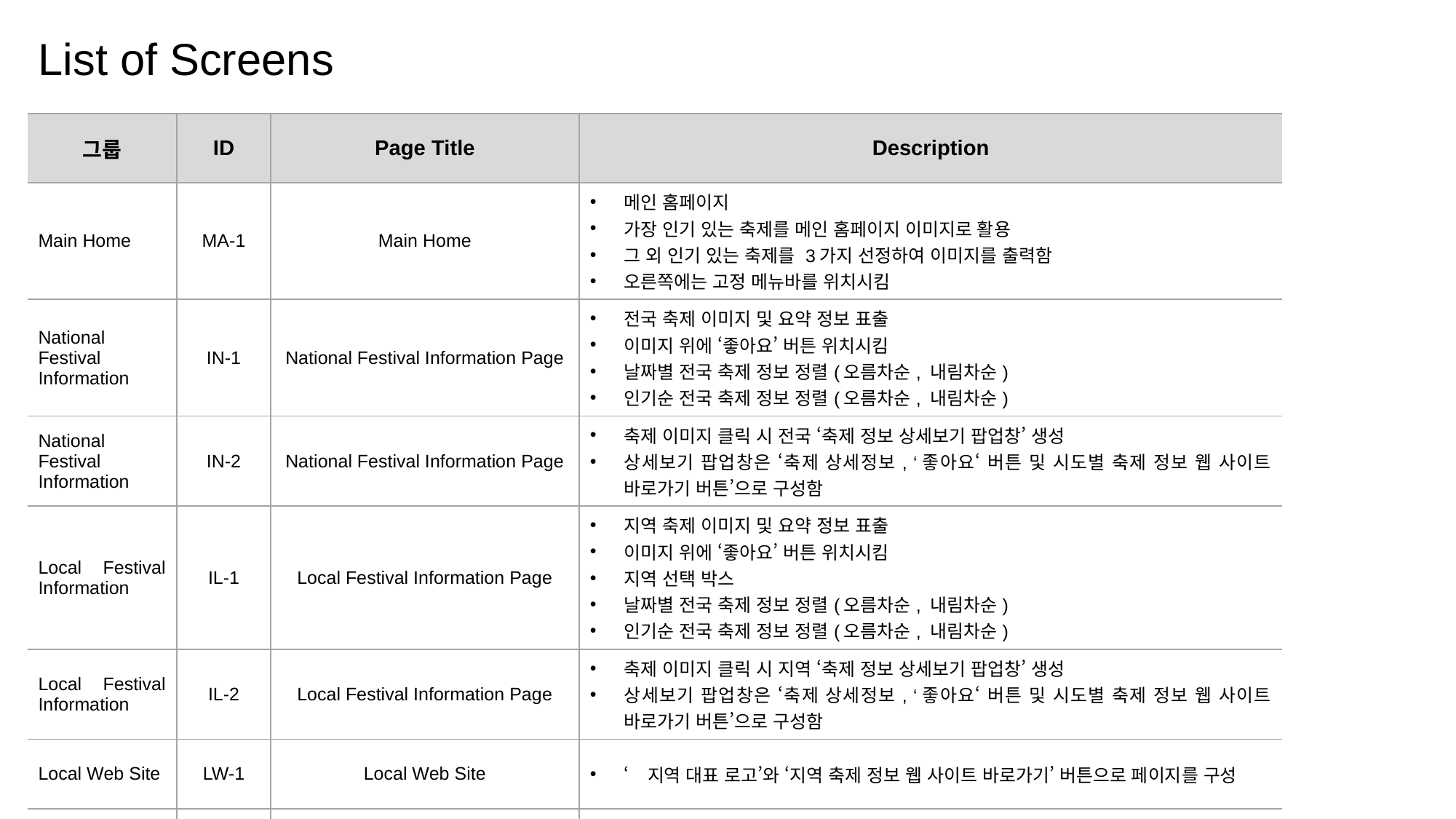

# List of Screens
| 그룹 | ID | Page Title | Description |
| --- | --- | --- | --- |
| Main Home | MA-1 | Main Home | 메인 홈페이지 가장 인기 있는 축제를 메인 홈페이지 이미지로 활용 그 외 인기 있는 축제를 3가지 선정하여 이미지를 출력함 오른쪽에는 고정 메뉴바를 위치시킴 |
| National Festival Information | IN-1 | National Festival Information Page | 전국 축제 이미지 및 요약 정보 표출 이미지 위에 ‘좋아요’ 버튼 위치시킴 날짜별 전국 축제 정보 정렬(오름차순, 내림차순) 인기순 전국 축제 정보 정렬(오름차순, 내림차순) |
| National Festival Information | IN-2 | National Festival Information Page | 축제 이미지 클릭 시 전국 ‘축제 정보 상세보기 팝업창’ 생성 상세보기 팝업창은 ‘축제 상세정보, ‘좋아요‘ 버튼 및 시도별 축제 정보 웹 사이트 바로가기 버튼’으로 구성함 |
| Local Festival Information | IL-1 | Local Festival Information Page | 지역 축제 이미지 및 요약 정보 표출 이미지 위에 ‘좋아요’ 버튼 위치시킴 지역 선택 박스 날짜별 전국 축제 정보 정렬(오름차순, 내림차순) 인기순 전국 축제 정보 정렬(오름차순, 내림차순) |
| Local Festival Information | IL-2 | Local Festival Information Page | 축제 이미지 클릭 시 지역 ‘축제 정보 상세보기 팝업창’ 생성 상세보기 팝업창은 ‘축제 상세정보, ‘좋아요‘ 버튼 및 시도별 축제 정보 웹 사이트 바로가기 버튼’으로 구성함 |
| Local Web Site | LW-1 | Local Web Site | ‘지역 대표 로고’와 ‘지역 축제 정보 웹 사이트 바로가기’ 버튼으로 페이지를 구성 |
|  |  |  |  |